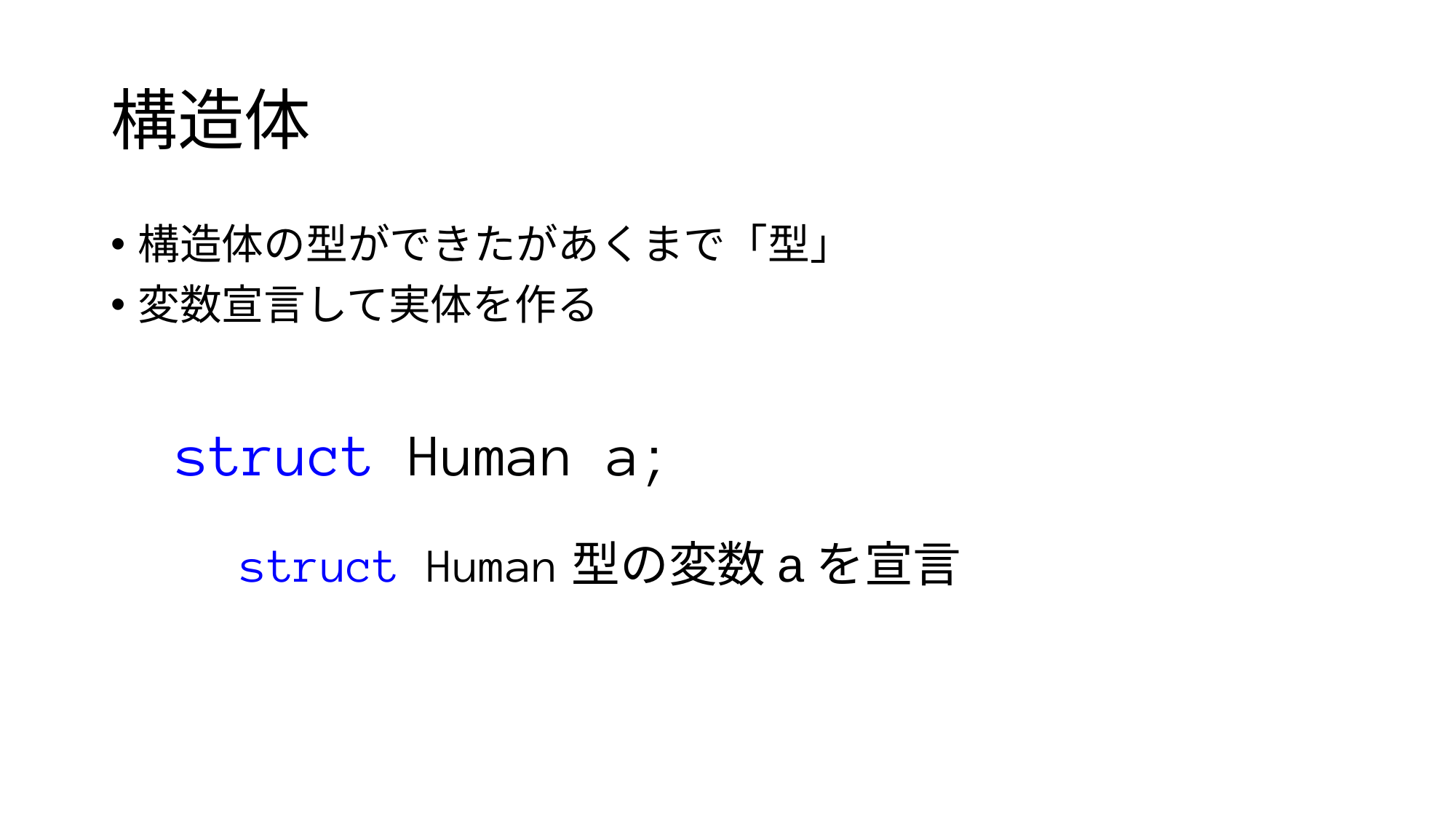

# 構造体
構造体の型ができたがあくまで「型」
変数宣言して実体を作る

struct Human a;
struct Human型の変数aを宣言